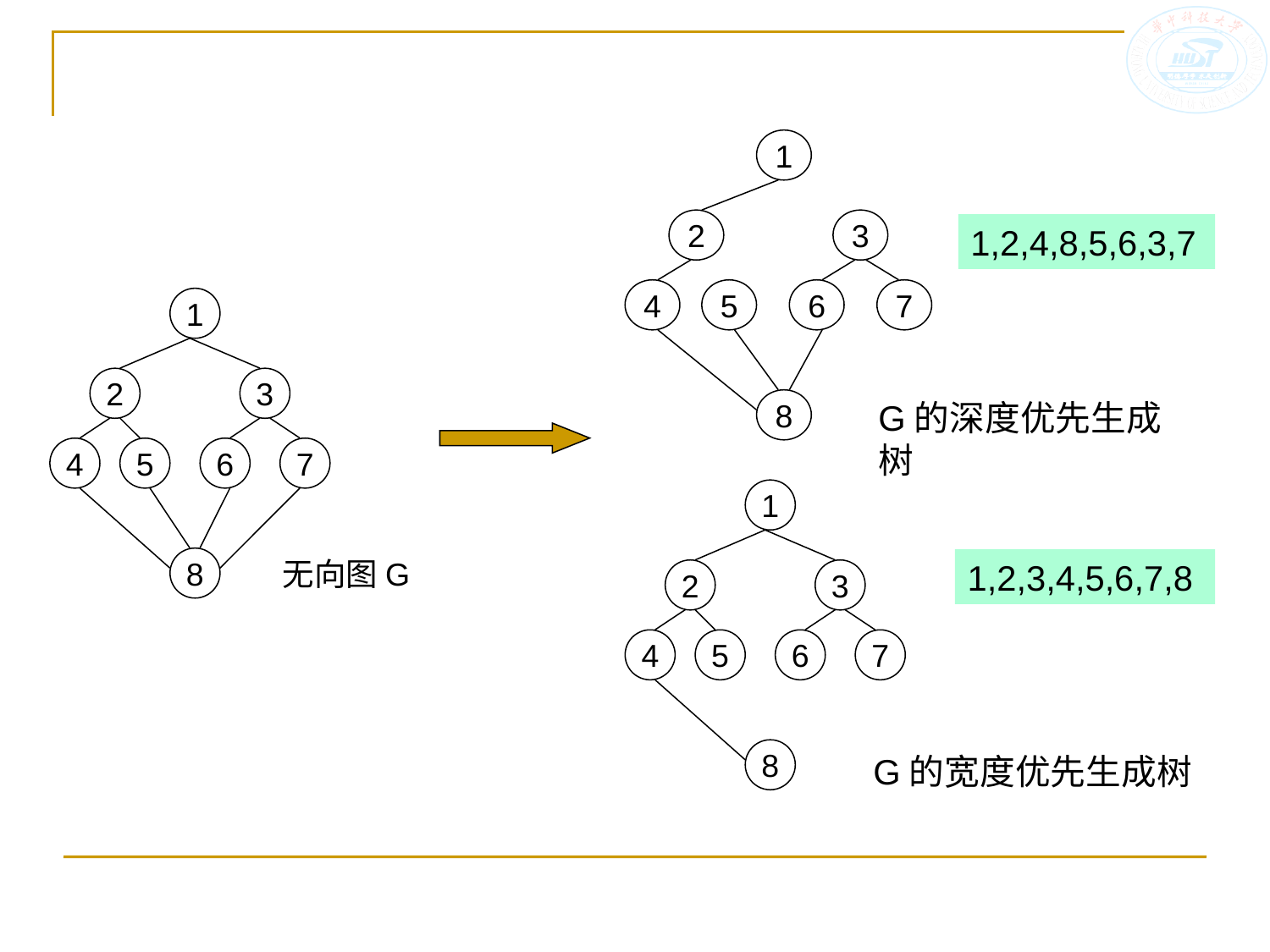

1

2
3

4
5
6
7

8
G的深度优先生成树
1,2,4,8,5,6,3,7
1

2
3

4
5
6
7

8
无向图G

1

2
3

4
5
6
7

8
G的宽度优先生成树
1,2,3,4,5,6,7,8